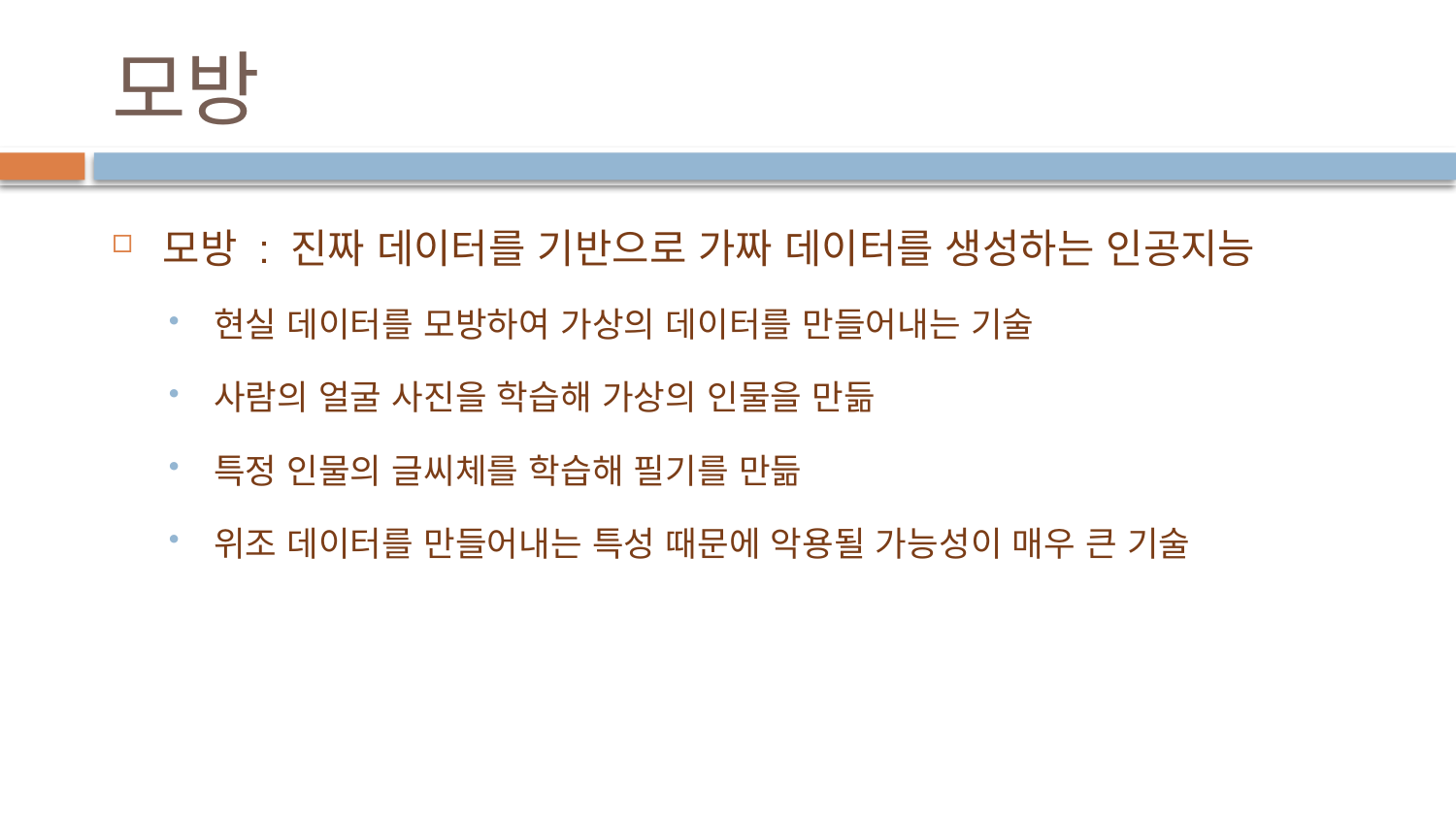

# 모방
모방 : 진짜 데이터를 기반으로 가짜 데이터를 생성하는 인공지능
현실 데이터를 모방하여 가상의 데이터를 만들어내는 기술
사람의 얼굴 사진을 학습해 가상의 인물을 만듦
특정 인물의 글씨체를 학습해 필기를 만듦
위조 데이터를 만들어내는 특성 때문에 악용될 가능성이 매우 큰 기술